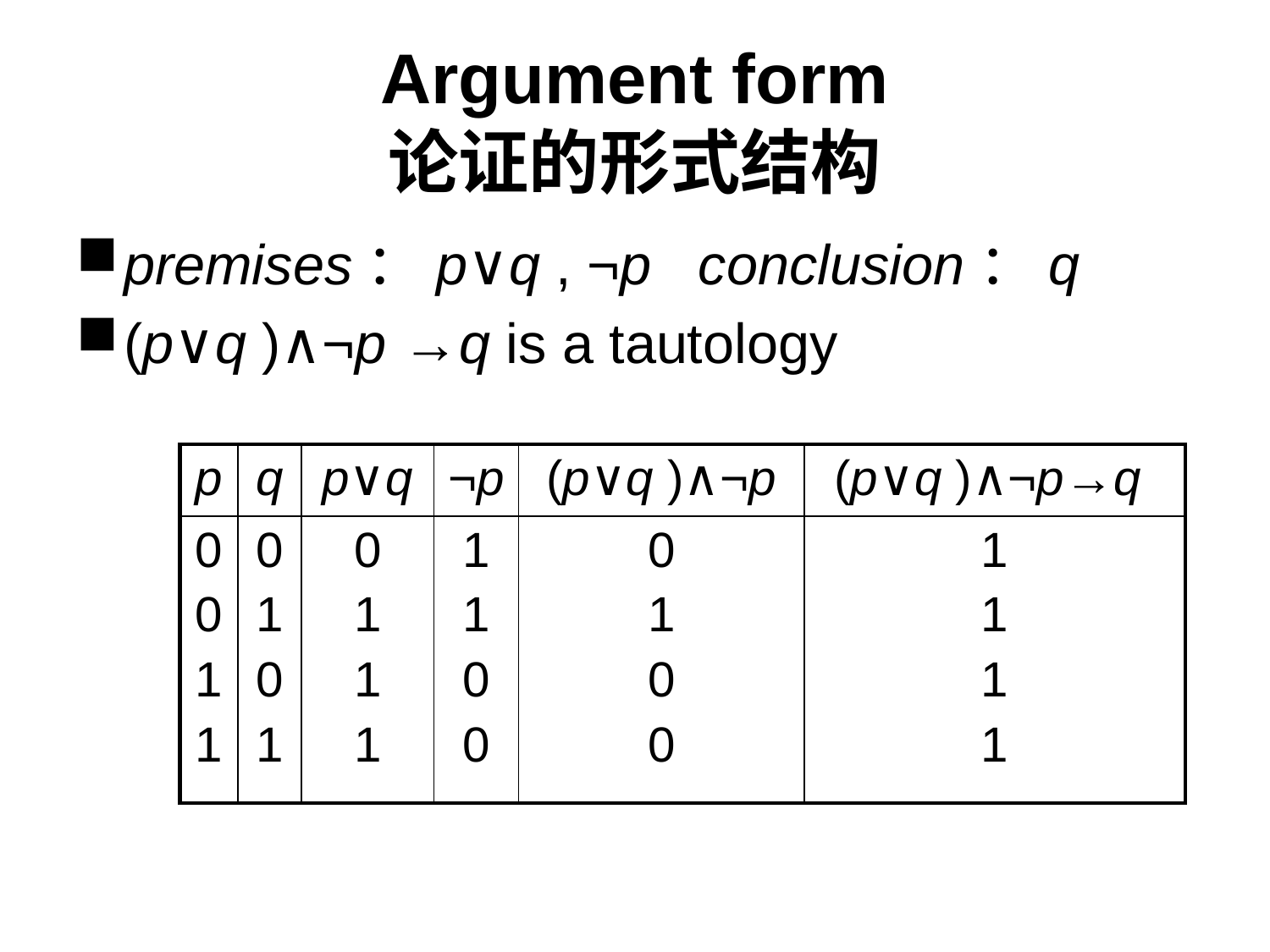

# Argument form 论证的形式结构
premises：p∨q , ¬p   conclusion：q
(p∨q )∧¬p →q is a tautology
| p | q | p∨q | ¬p | (p∨q )∧¬p | (p∨q )∧¬p→q |
| --- | --- | --- | --- | --- | --- |
| 0 0 1 1 | 0 1 0 1 | 0 1 1 1 | 1 1 0 0 | 0 1 0 0 | 1 1 1 1 |
6